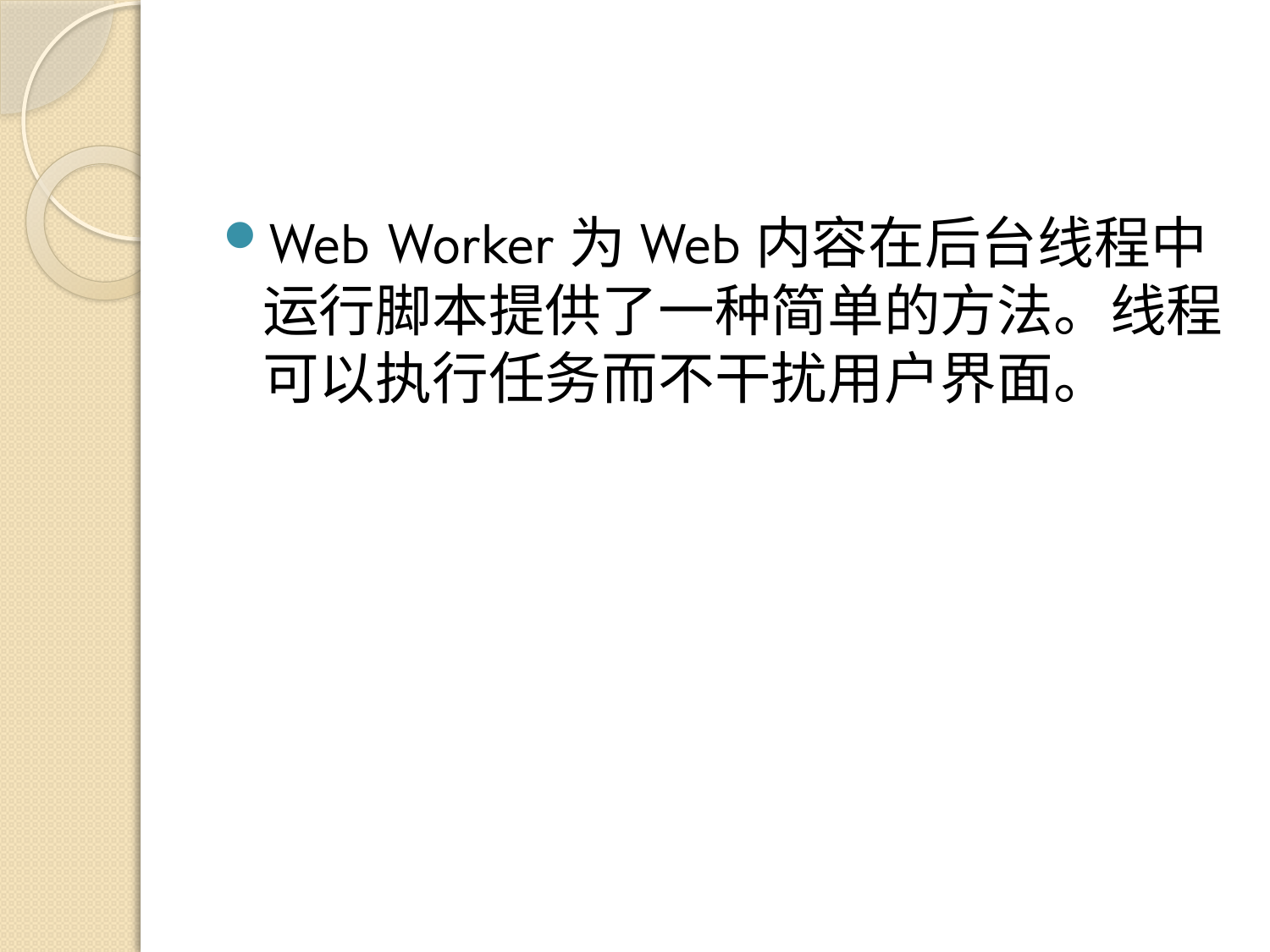

#
Web Worker为Web内容在后台线程中运行脚本提供了一种简单的方法。线程可以执行任务而不干扰用户界面。